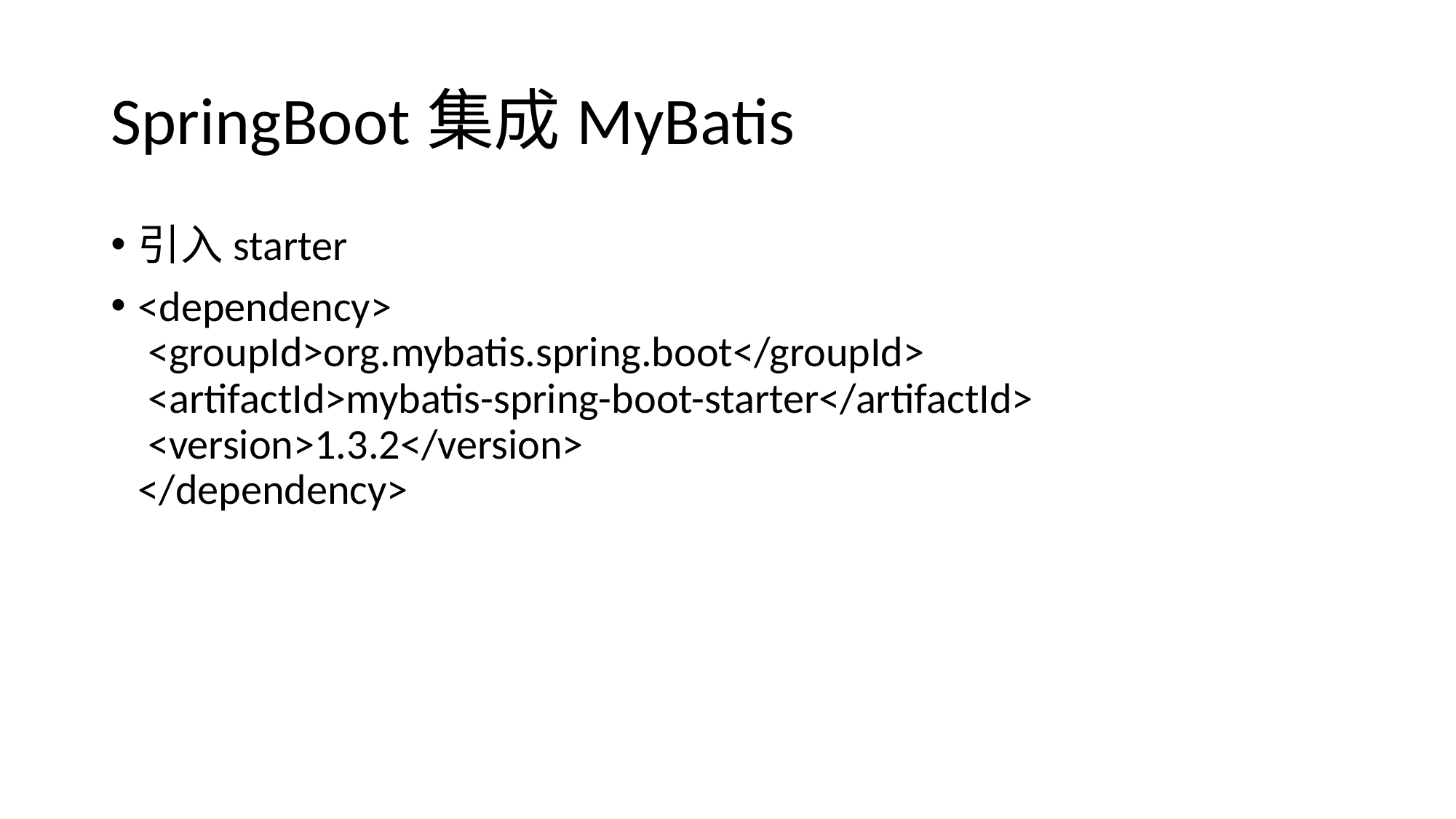

# SpringBoot集成MyBatis
引入starter
<dependency>
 <groupId>org.mybatis.spring.boot</groupId>
 <artifactId>mybatis-spring-boot-starter</artifactId>
 <version>1.3.2</version>
</dependency>